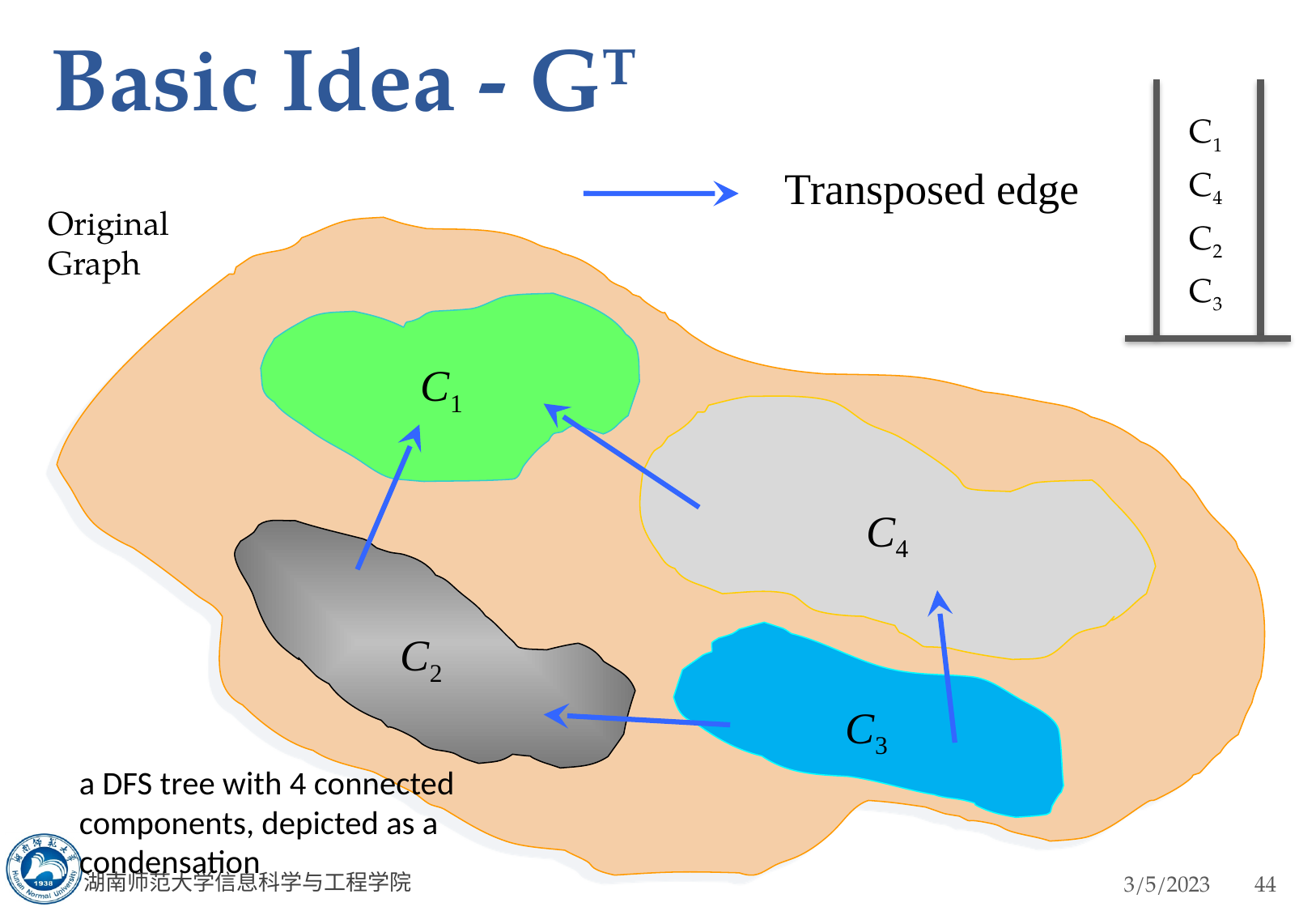

# Basic Idea - GT
C1
C4
C2
C3
Transposed edge

Original Graph

C1

C4

C2

C3

a DFS tree with 4 connected components, depicted as a condensation
湖南师范大学信息科学与工程学院
3/5/2023
44